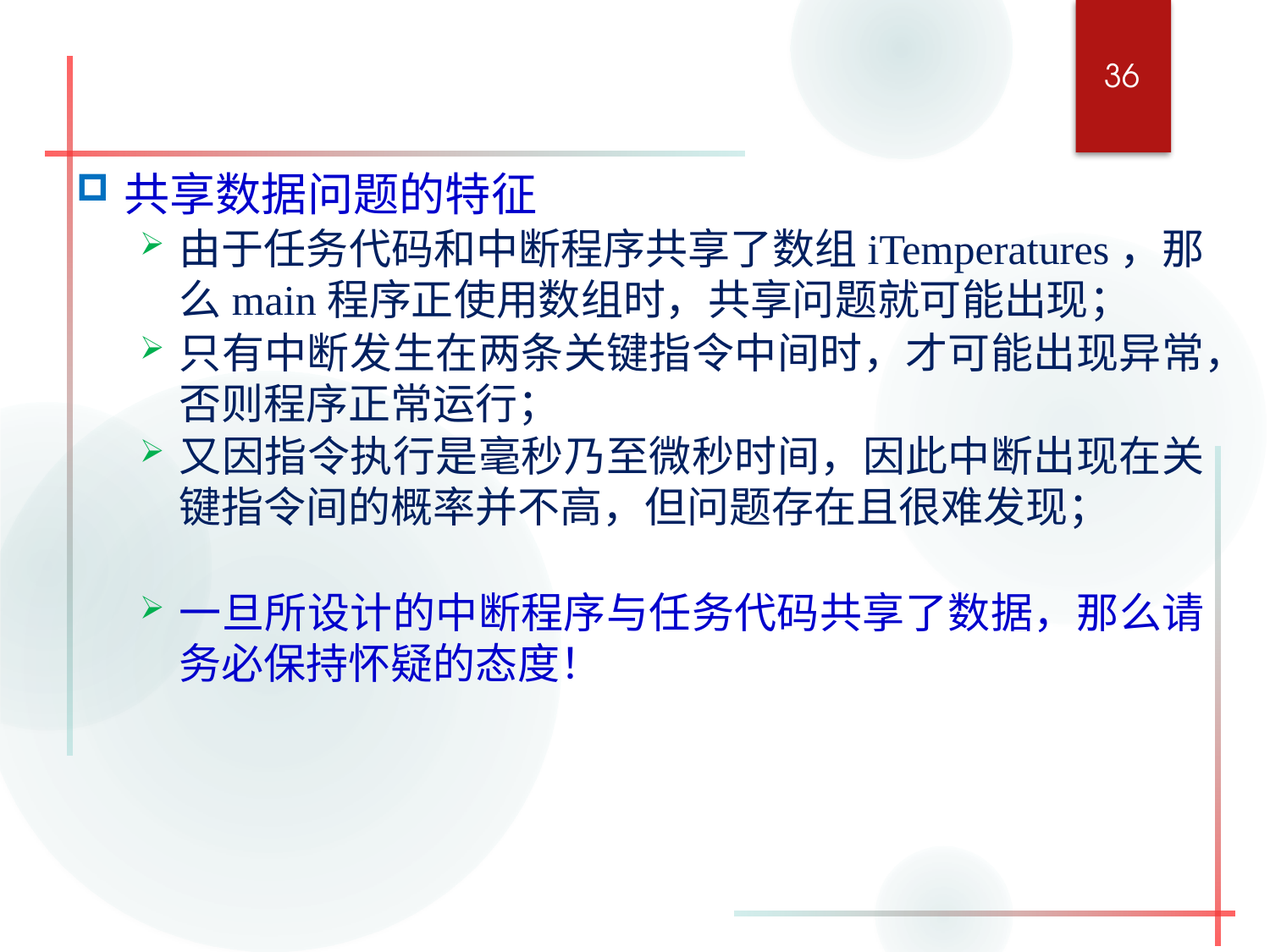

36
共享数据问题的特征
由于任务代码和中断程序共享了数组iTemperatures，那么main程序正使用数组时，共享问题就可能出现；
只有中断发生在两条关键指令中间时，才可能出现异常，否则程序正常运行；
又因指令执行是毫秒乃至微秒时间，因此中断出现在关键指令间的概率并不高，但问题存在且很难发现；

一旦所设计的中断程序与任务代码共享了数据，那么请务必保持怀疑的态度！